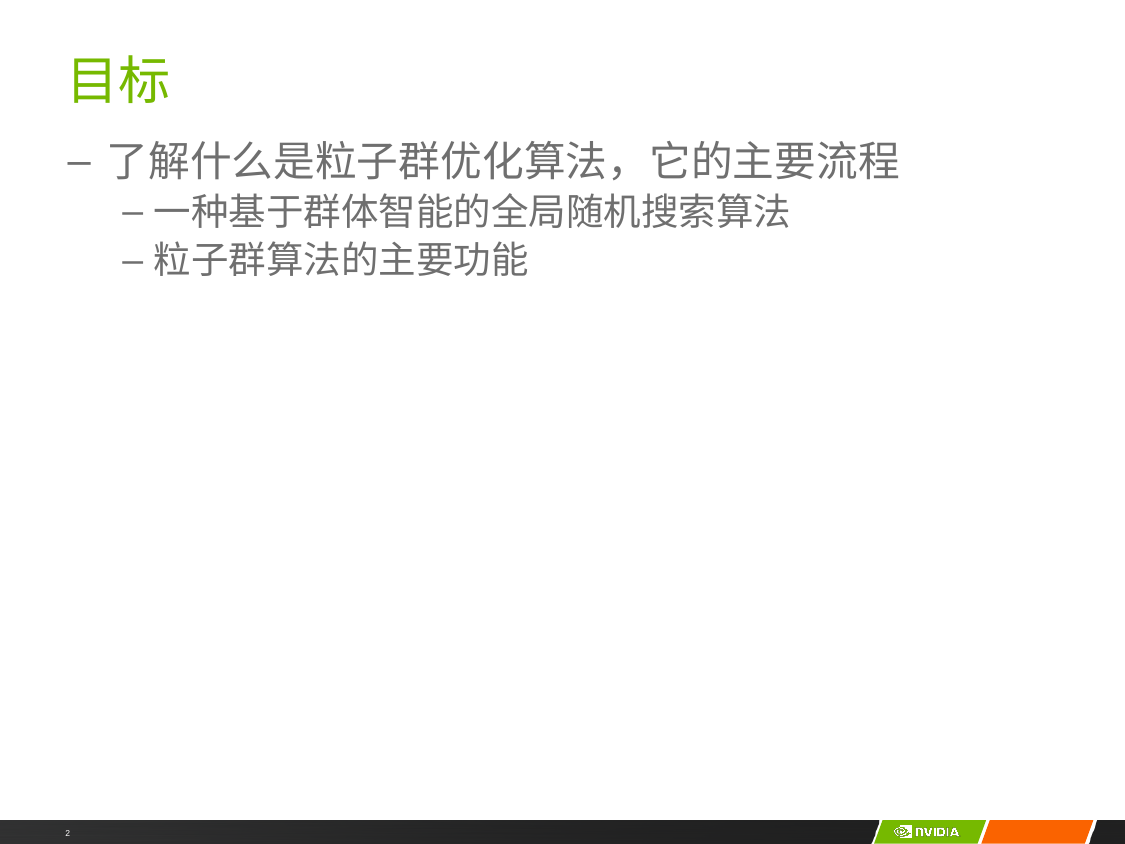

# 目标
了解什么是粒子群优化算法，它的主要流程
一种基于群体智能的全局随机搜索算法
粒子群算法的主要功能